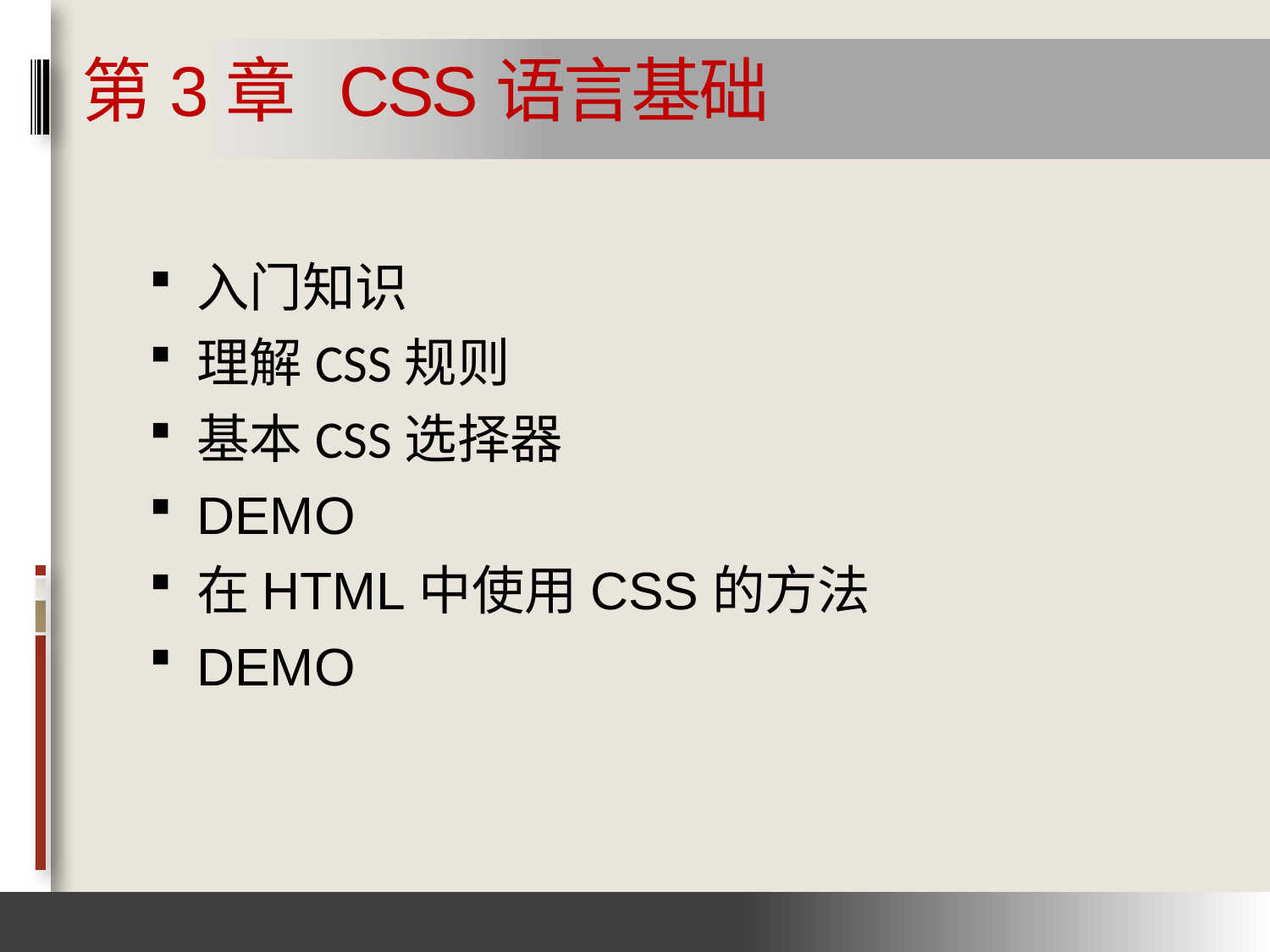

# 第3章  CSS语言基础
入门知识
理解CSS规则
基本CSS选择器
DEMO
在HTML中使用CSS的方法
DEMO